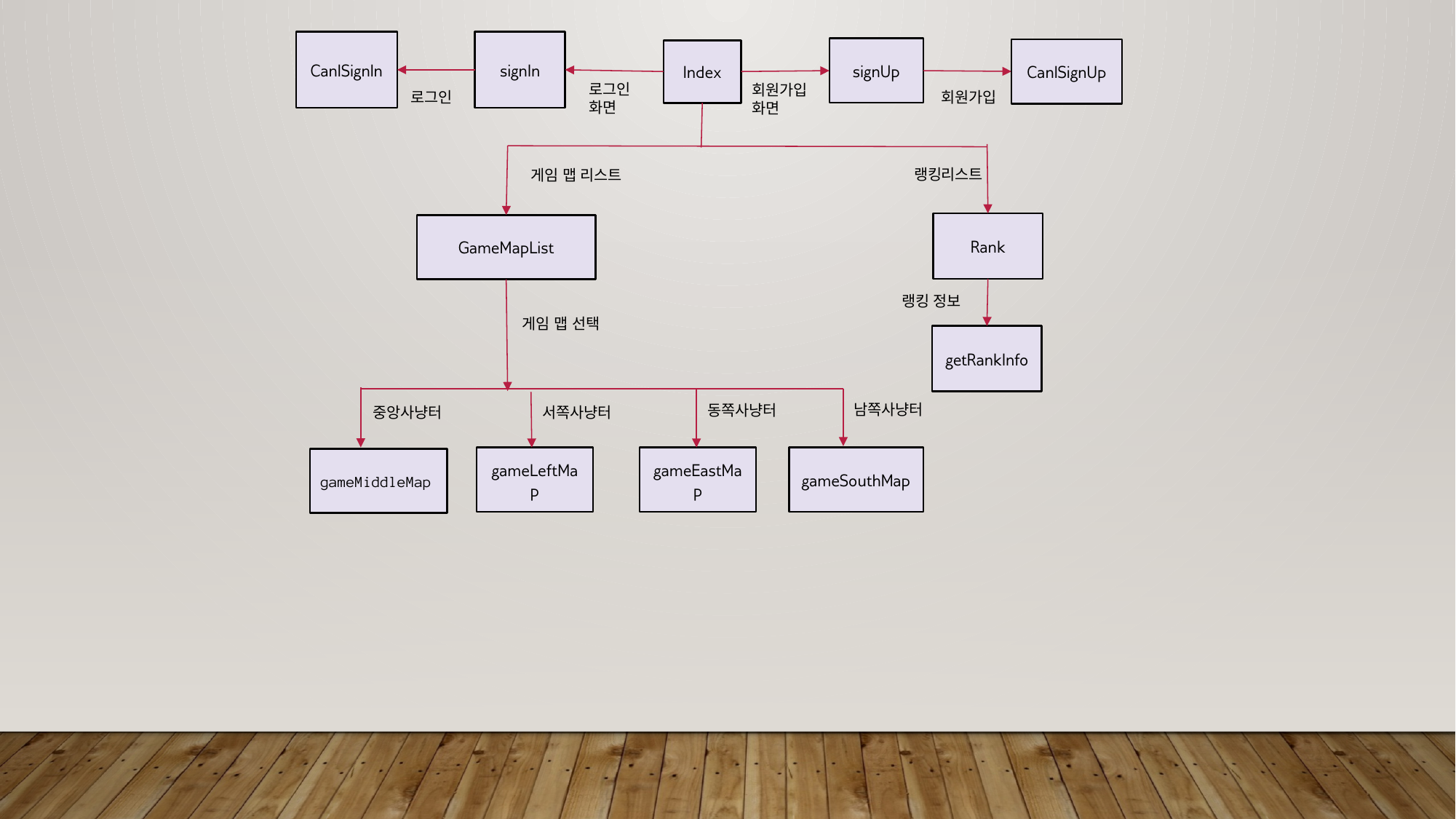

CanISignIn
signIn
signUp
CanISignUp
Index
로그인 화면
회원가입 화면
로그인
회원가입
랭킹리스트
게임 맵 리스트
Rank
GameMapList
랭킹 정보
게임 맵 선택
getRankInfo
남쪽사냥터
동쪽사냥터
중앙사냥터
서쪽사냥터
gameLeftMap
gameEastMap
gameSouthMap
gameMiddleMap